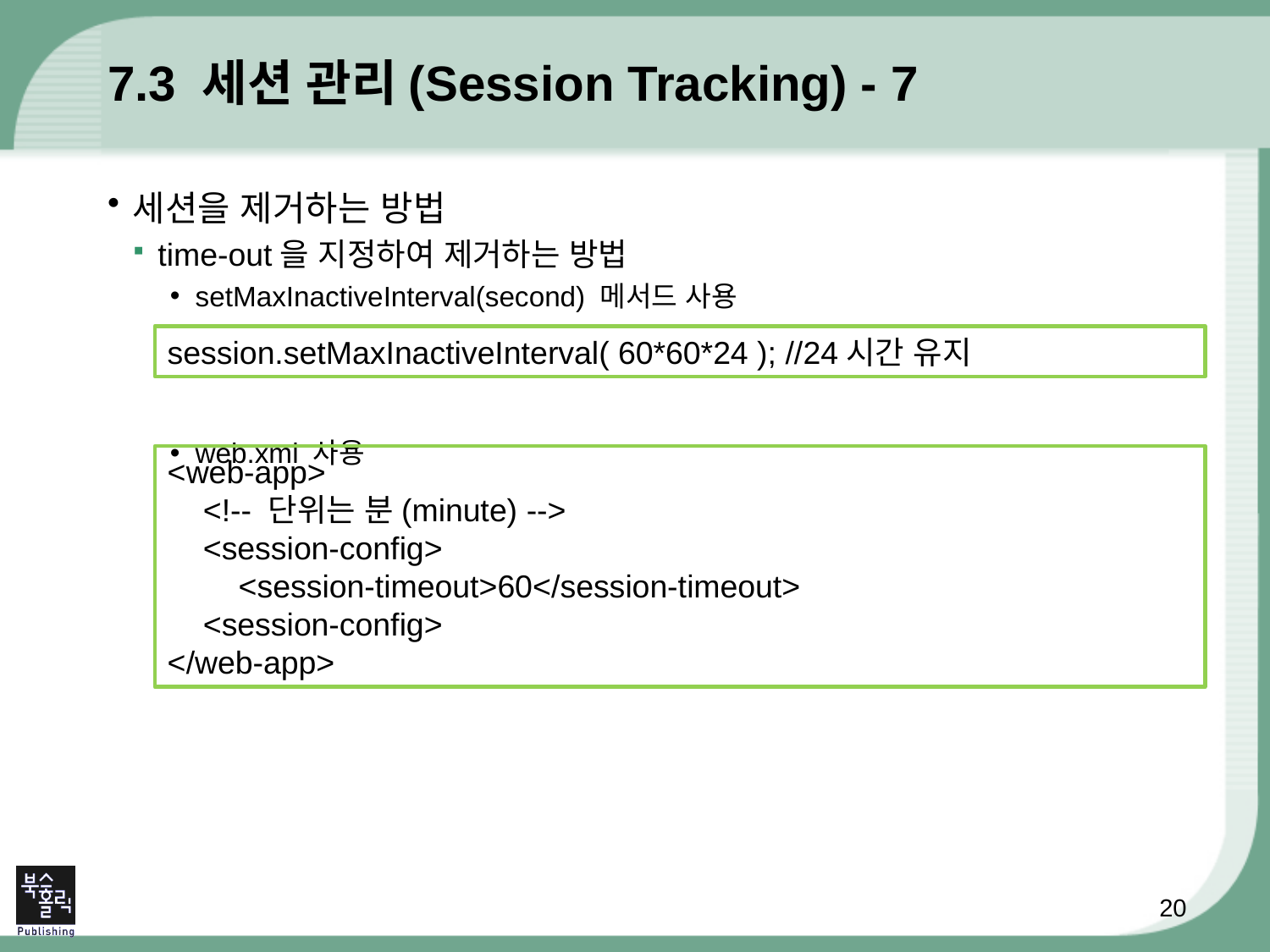

# 7.3 세션 관리(Session Tracking) - 7
세션을 제거하는 방법
time-out을 지정하여 제거하는 방법
setMaxInactiveInterval(second) 메서드 사용

web.xml 사용
session.setMaxInactiveInterval( 60*60*24 ); //24시간 유지
<web-app>
    <!-- 단위는 분(minute) -->
    <session-config>
        <session-timeout>60</session-timeout>
    <session-config>
</web-app>
20